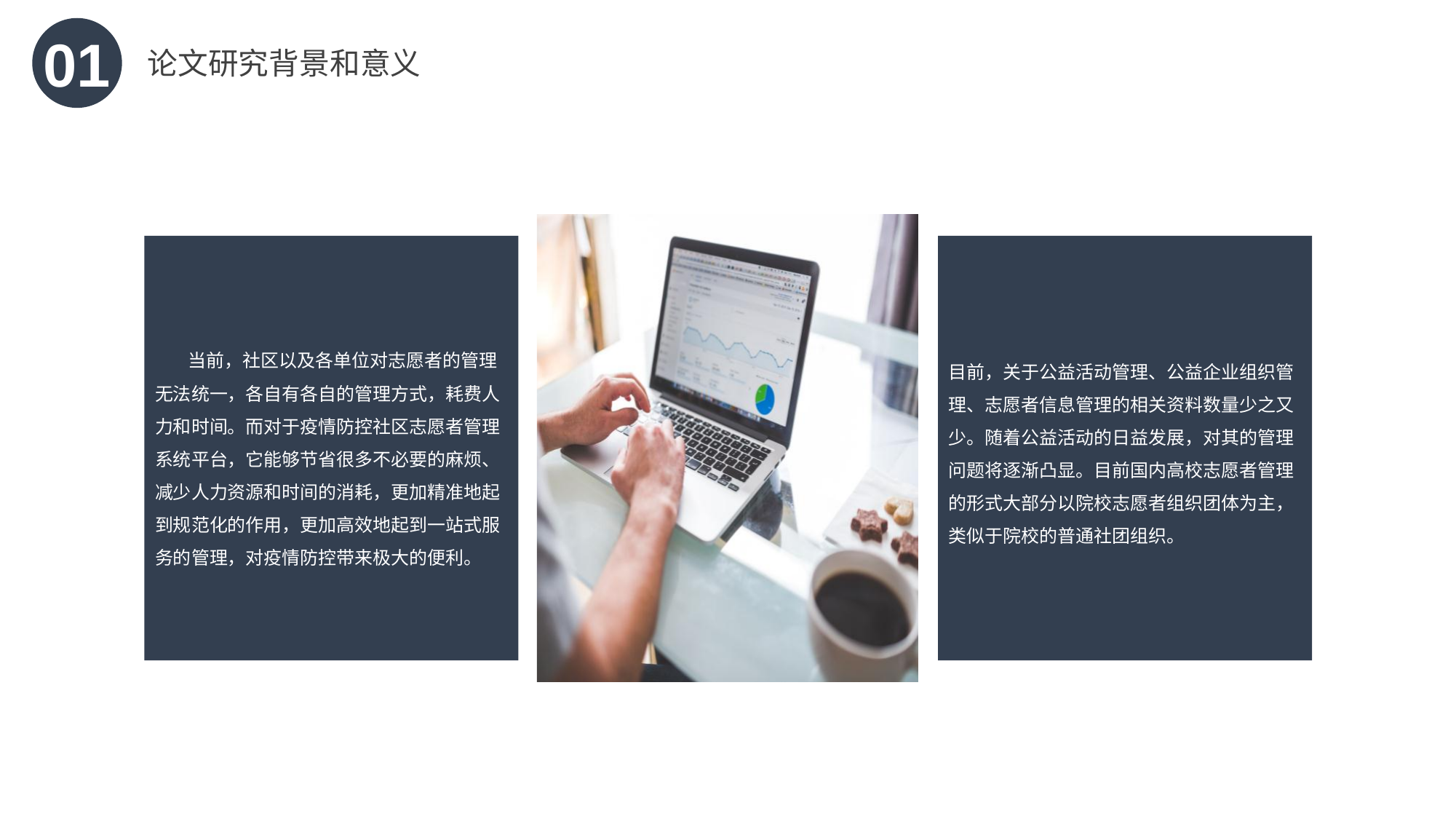

01
论文研究背景和意义

     当前，社区以及各单位对志愿者的管理无法统一，各自有各自的管理方式，耗费人力和时间。而对于疫情防控社区志愿者管理系统平台，它能够节省很多不必要的麻烦、减少人力资源和时间的消耗，更加精准地起到规范化的作用，更加高效地起到一站式服务的管理，对疫情防控带来极大的便利。
目前，关于公益活动管理、公益企业组织管理、志愿者信息管理的相关资料数量少之又少。随着公益活动的日益发展，对其的管理问题将逐渐凸显。目前国内高校志愿者管理的形式大部分以院校志愿者组织团体为主，类似于院校的普通社团组织。